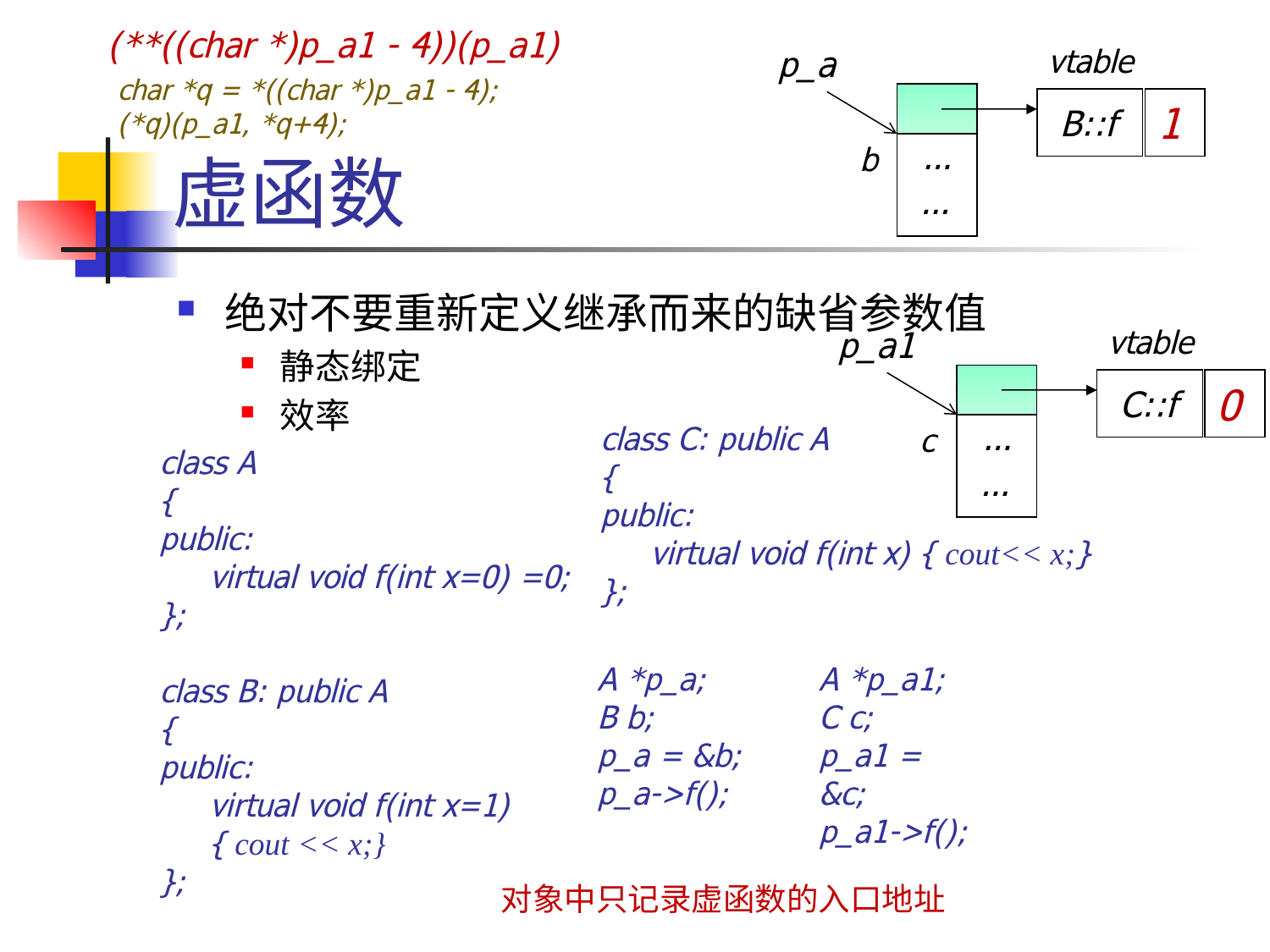

(**((char *)p_a1 - 4))(p_a1)
vtable
p_a
char *q = *((char *)p_a1 - 4);
(*q)(p_a1, *q+4);

# 虚函数

1
B::f

…
b

…
绝对不要重新定义继承而来的缺省参数值
静态绑定
效率
vtable
p_a1

0
C::f

…
class C: public A
{
public:
     virtual void f(int x) { cout<< x;}
};
c

class A
{
public:
     virtual void f(int x=0) =0;
};

class B: public A
{
public:
     virtual void f(int x=1)
     { cout << x;}
};
…
A *p_a;
B b;
p_a = &b;
p_a->f();

A *p_a1;
C c;
p_a1 = &c;
p_a1->f();

对象中只记录虚函数的入口地址